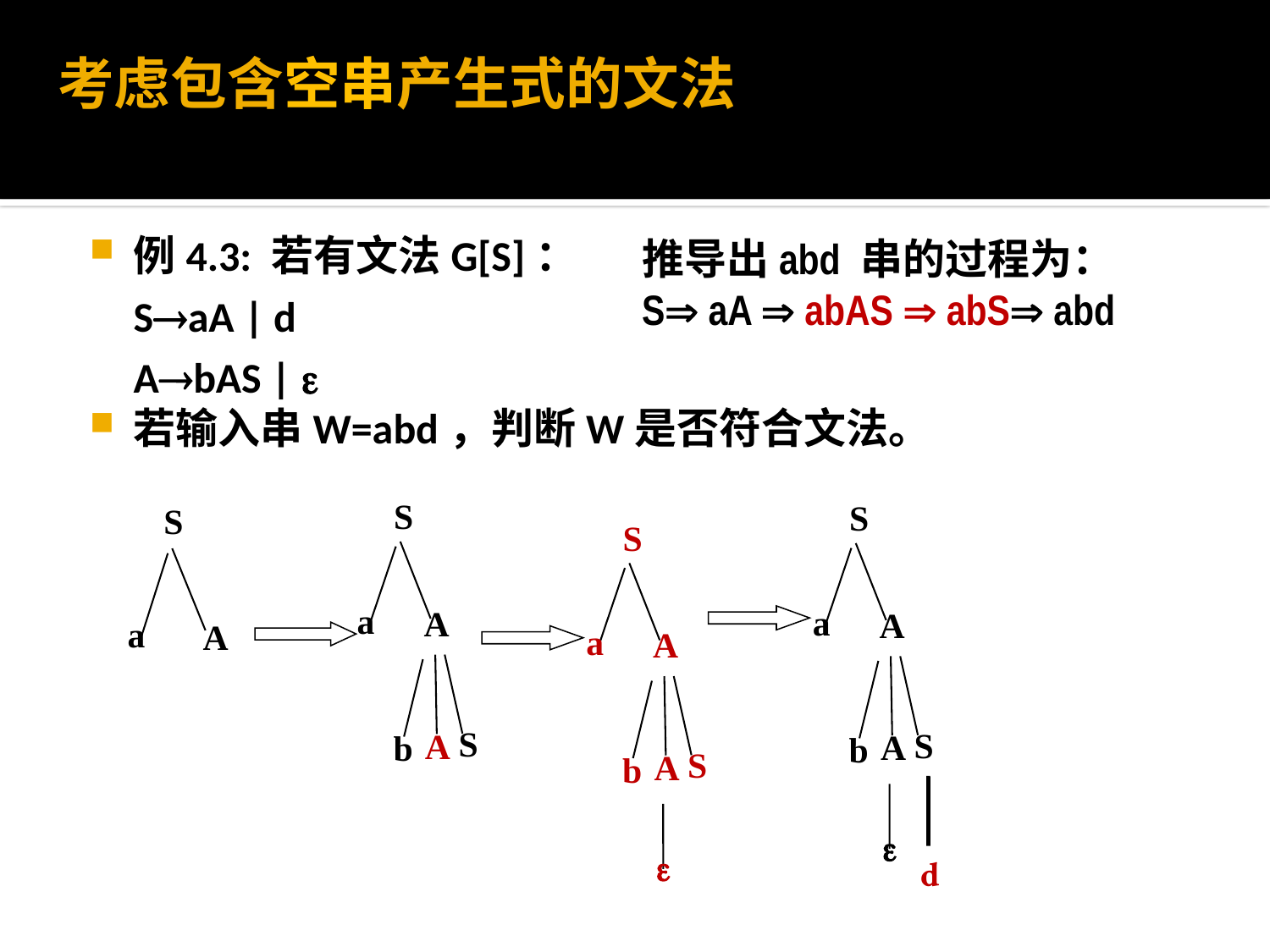

考虑包含空串产生式的文法
例4.3: 若有文法G[S]：
	S→aA | d
	A→bAS | ε
若输入串W=abd，判断W是否符合文法。

推导出abd 串的过程为：
S⇒ aA ⇒ abAS ⇒ abS⇒ abd
S

a
A

S
A
b
S

a
A

S
A
b

ε

S

a
A
S

a
A

S
A
b

ε

d